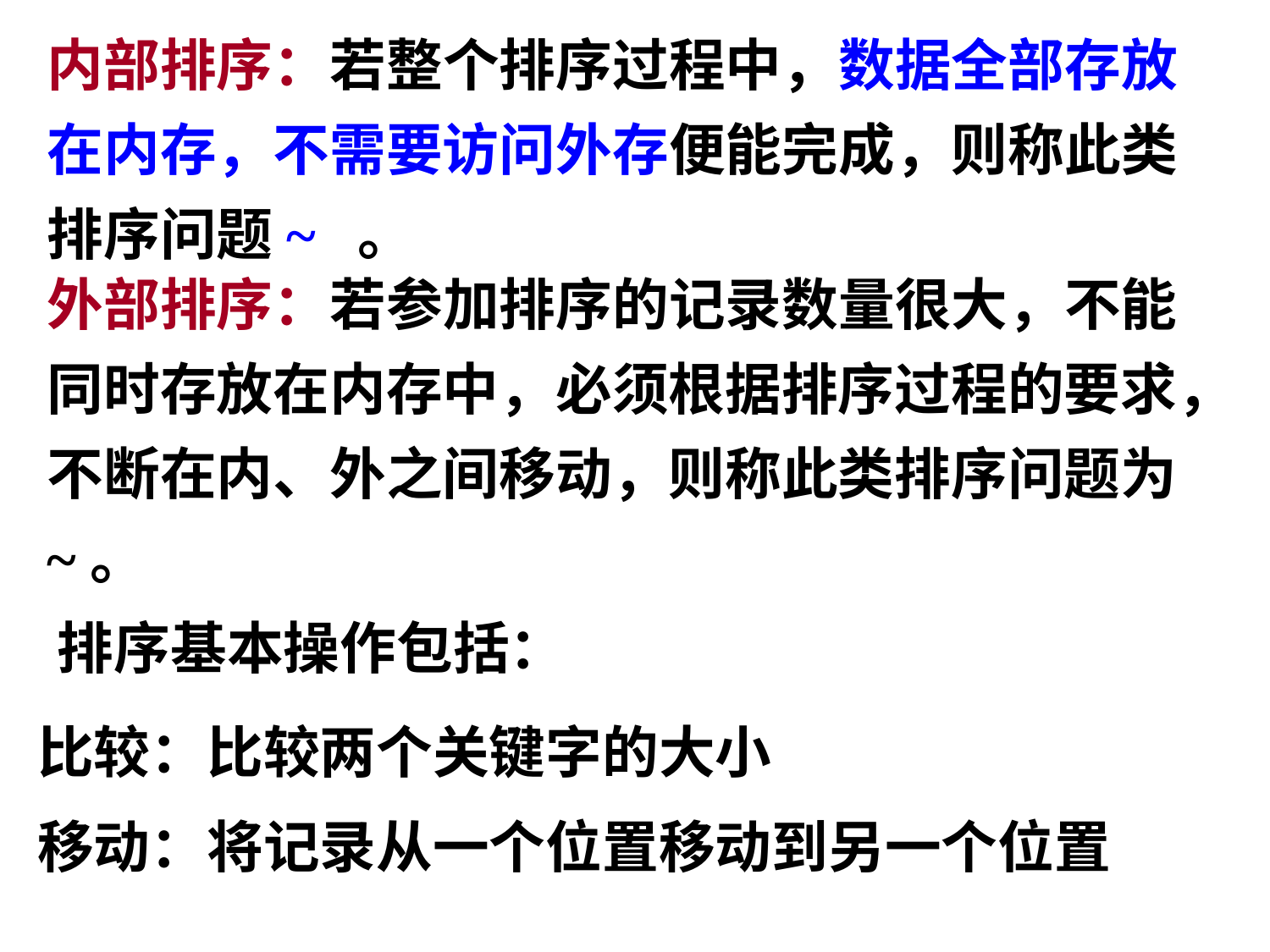

内部排序：若整个排序过程中，数据全部存放在内存，不需要访问外存便能完成，则称此类排序问题~  。
外部排序：若参加排序的记录数量很大，不能同时存放在内存中，必须根据排序过程的要求，不断在内、外之间移动，则称此类排序问题为~。
排序基本操作包括：
比较：比较两个关键字的大小
移动：将记录从一个位置移动到另一个位置